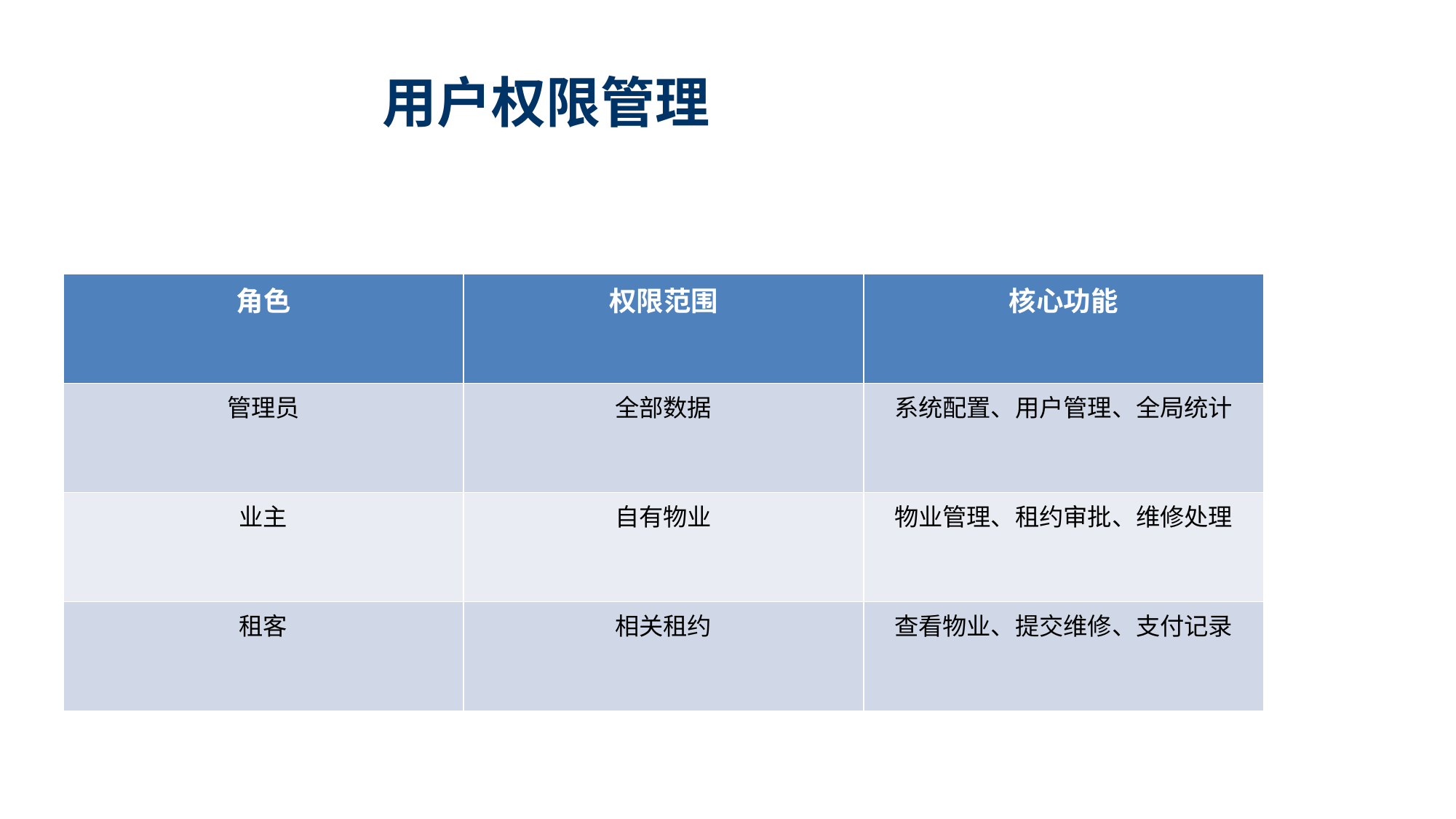

# 用户权限管理

| 角色 | 权限范围 | 核心功能 |
| --- | --- | --- |
| 管理员 | 全部数据 | 系统配置、用户管理、全局统计 |
| 业主 | 自有物业 | 物业管理、租约审批、维修处理 |
| 租客 | 相关租约 | 查看物业、提交维修、支付记录 |